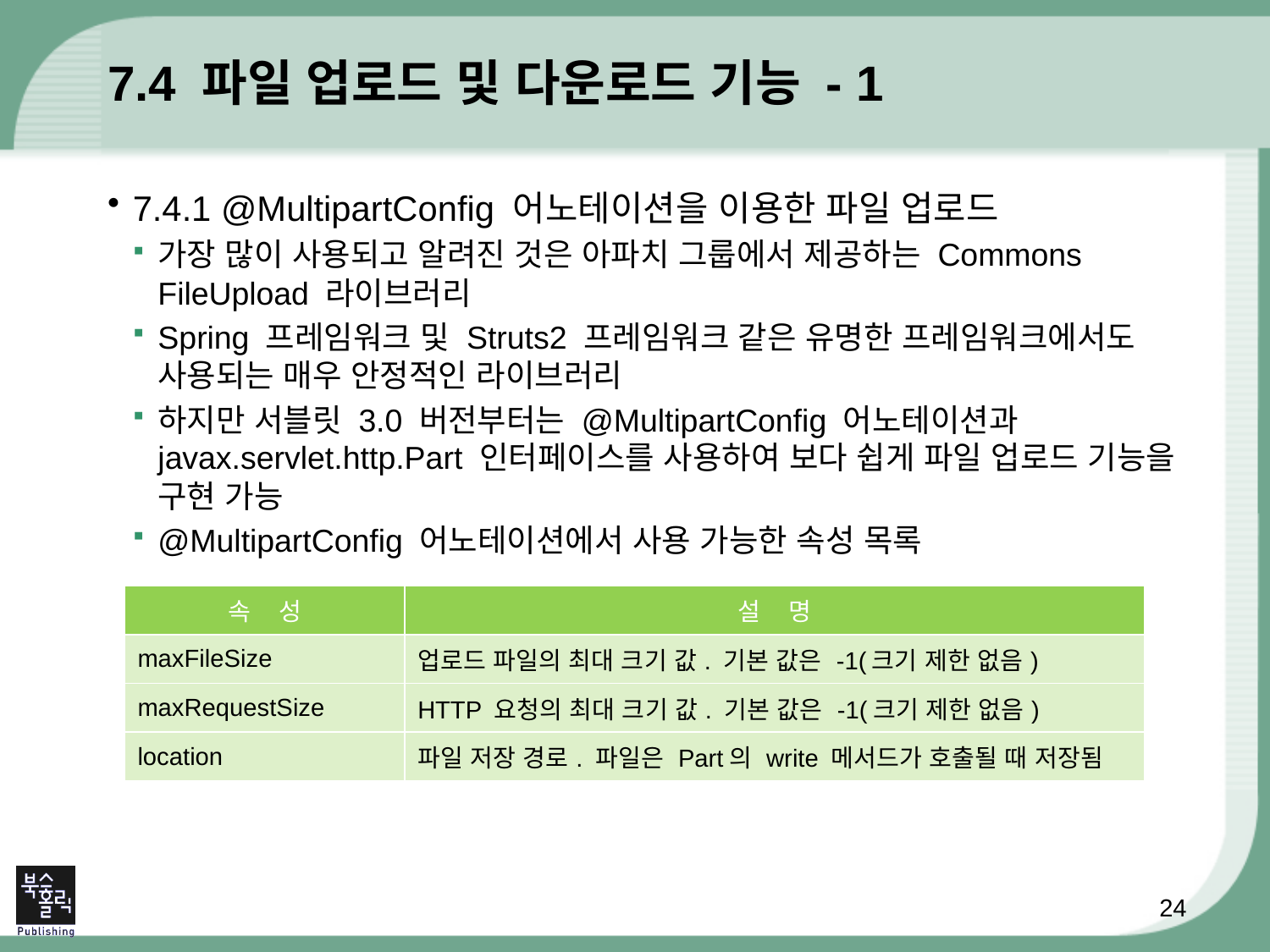

# 7.4 파일 업로드 및 다운로드 기능 - 1
7.4.1 @MultipartConfig 어노테이션을 이용한 파일 업로드
가장 많이 사용되고 알려진 것은 아파치 그룹에서 제공하는 Commons FileUpload 라이브러리
Spring 프레임워크 및 Struts2 프레임워크 같은 유명한 프레임워크에서도 사용되는 매우 안정적인 라이브러리
하지만 서블릿 3.0 버전부터는 @MultipartConfig 어노테이션과 javax.servlet.http.Part 인터페이스를 사용하여 보다 쉽게 파일 업로드 기능을 구현 가능
@MultipartConfig 어노테이션에서 사용 가능한 속성 목록
| 속 성 | 설 명 |
| --- | --- |
| maxFileSize | 업로드 파일의 최대 크기 값. 기본 값은 -1(크기 제한 없음) |
| maxRequestSize | HTTP 요청의 최대 크기 값. 기본 값은 -1(크기 제한 없음) |
| location | 파일 저장 경로. 파일은 Part의 write 메서드가 호출될 때 저장됨 |
24